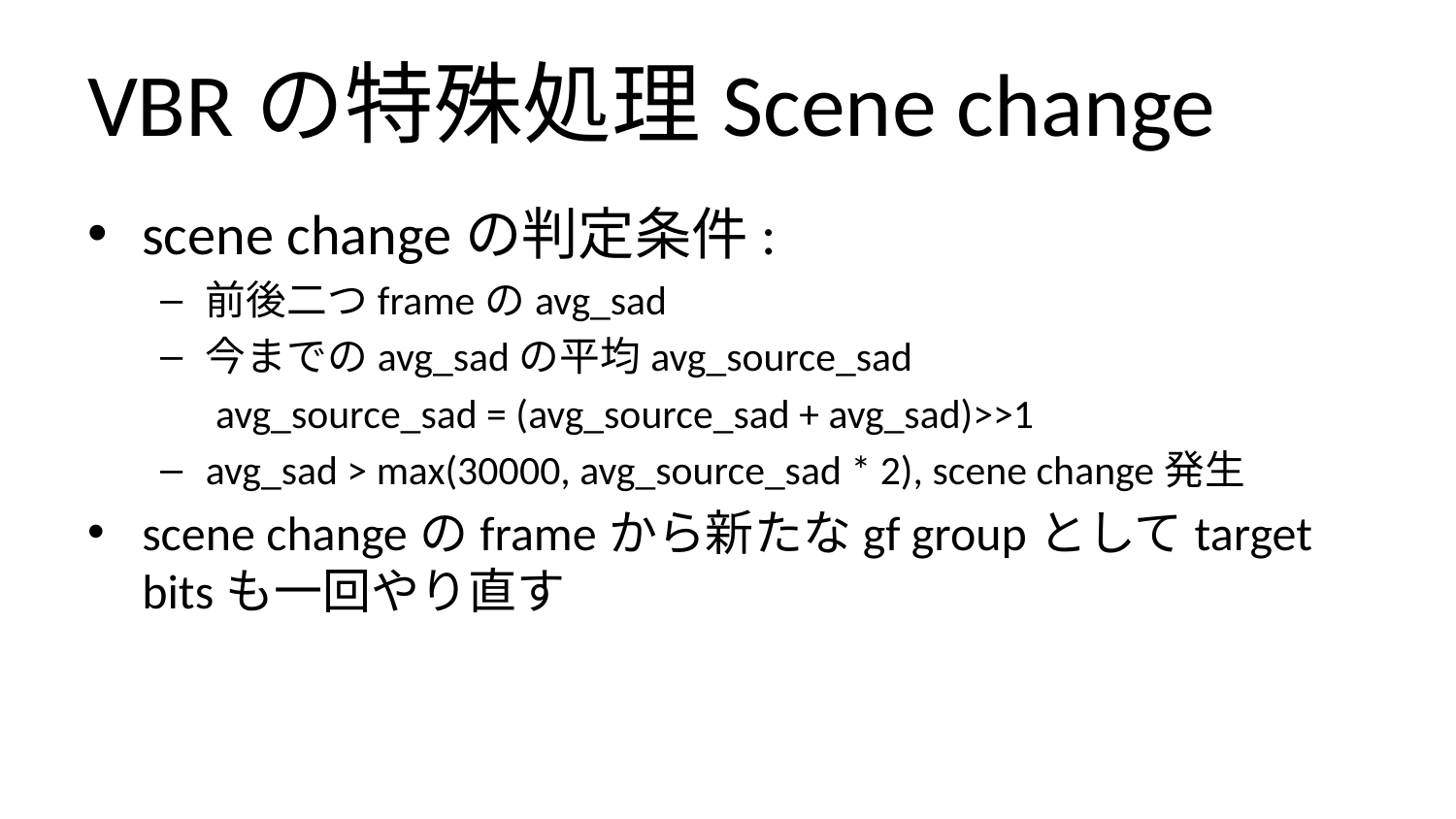

# VBRの特殊処理Scene change
scene changeの判定条件:
前後二つframeのavg_sad
今までのavg_sadの平均avg_source_sad
      avg_source_sad = (avg_source_sad + avg_sad)>>1
avg_sad > max(30000, avg_source_sad * 2), scene change発生
scene changeのframeから新たなgf groupとしてtarget bitsも一回やり直す